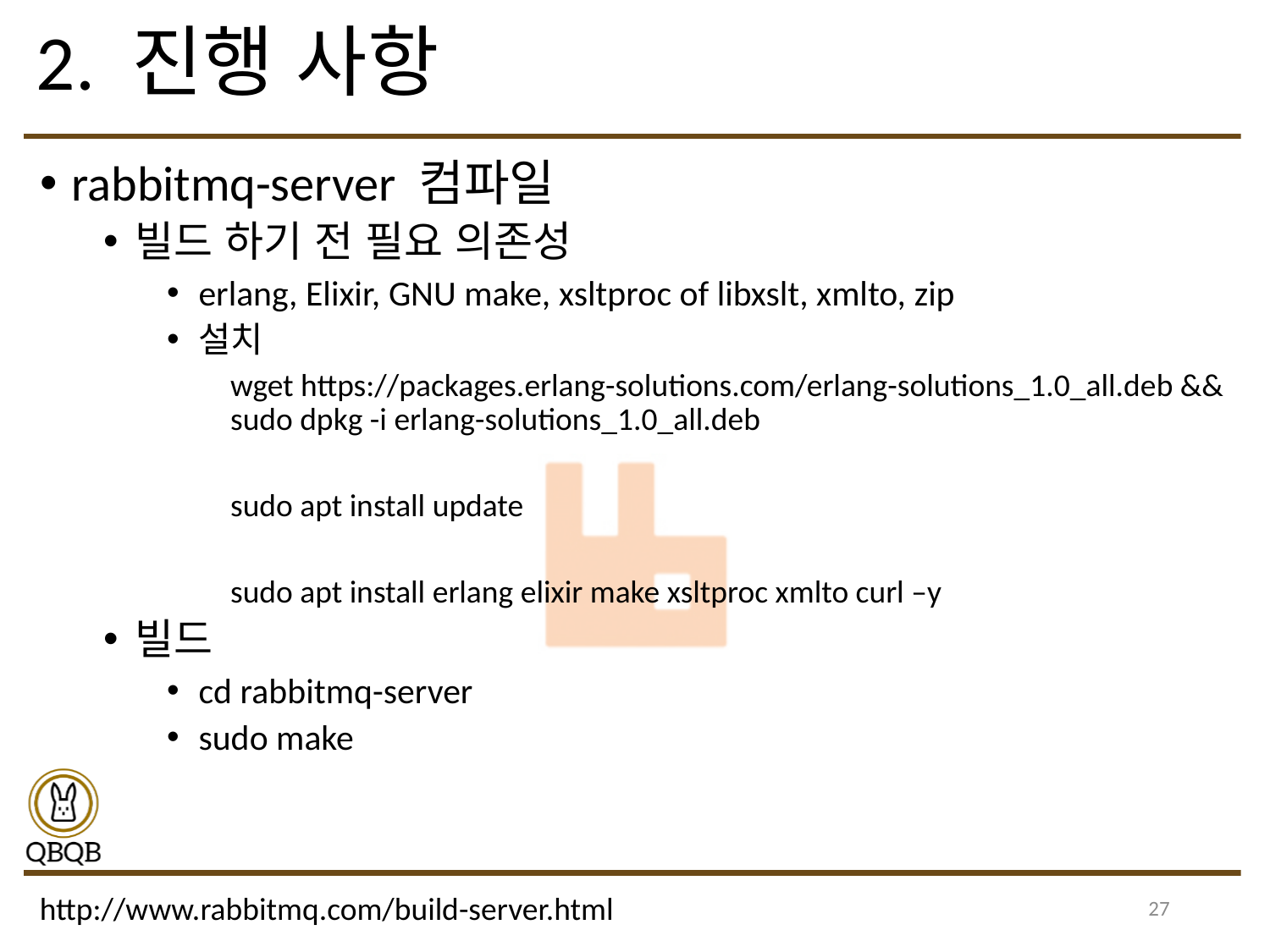

# 2. 진행 사항
rabbitmq-server 컴파일
빌드 하기 전 필요 의존성
erlang, Elixir, GNU make, xsltproc of libxslt, xmlto, zip
설치
wget https://packages.erlang-solutions.com/erlang-solutions_1.0_all.deb && sudo dpkg -i erlang-solutions_1.0_all.deb

sudo apt install update

sudo apt install erlang elixir make xsltproc xmlto curl –y
빌드
cd rabbitmq-server
sudo make
http://www.rabbitmq.com/build-server.html
27